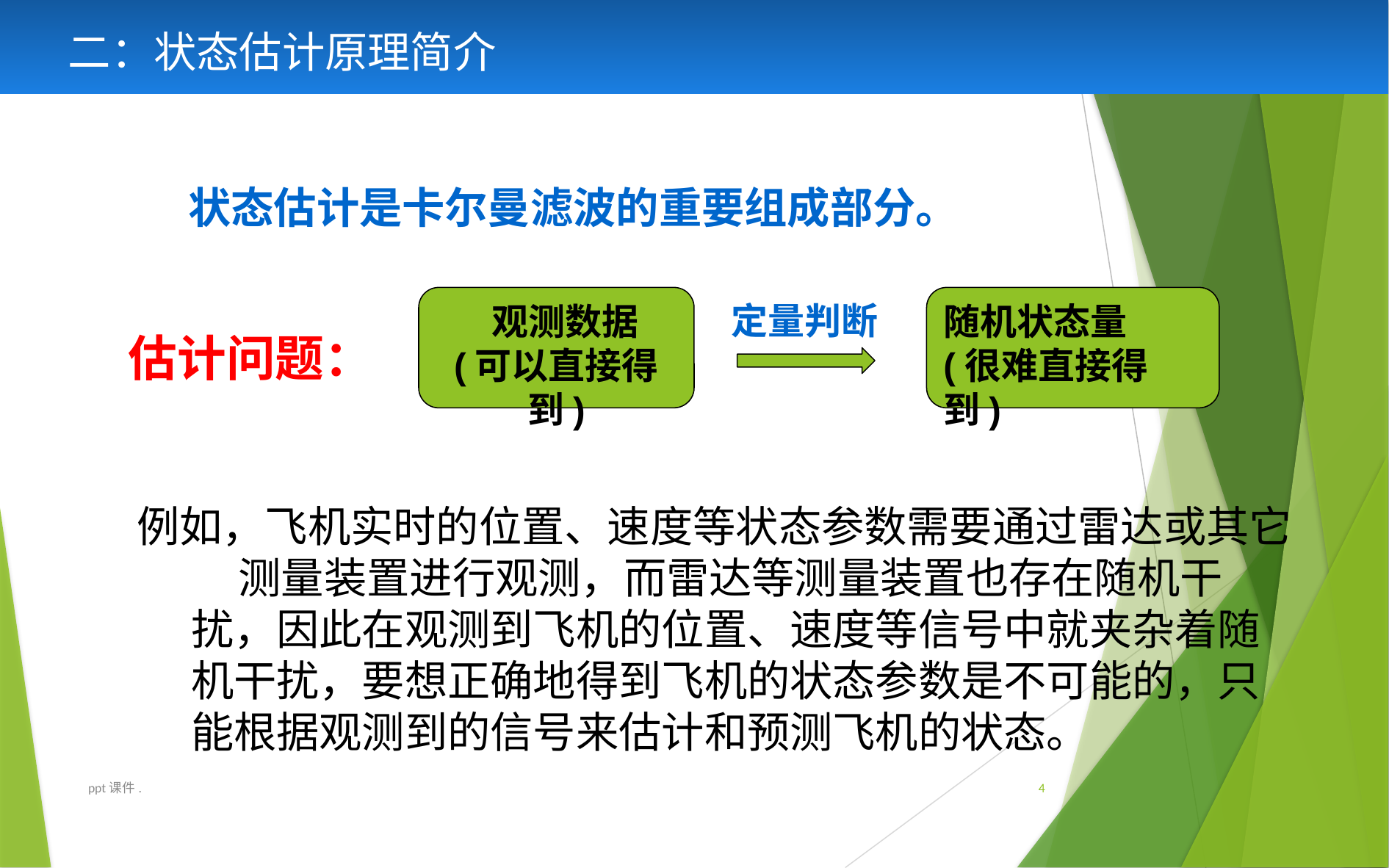

二：状态估计原理简介
       状态估计是卡尔曼滤波的重要组成部分。
 观测数据
(可以直接得到)
随机状态量
(很难直接得到)
定量判断
估计问题：

例如，飞机实时的位置、速度等状态参数需要通过雷达或其它      测量装置进行观测，而雷达等测量装置也存在随机干扰，因此在观测到飞机的位置、速度等信号中就夹杂着随机干扰，要想正确地得到飞机的状态参数是不可能的，只能根据观测到的信号来估计和预测飞机的状态。
ppt课件.
4